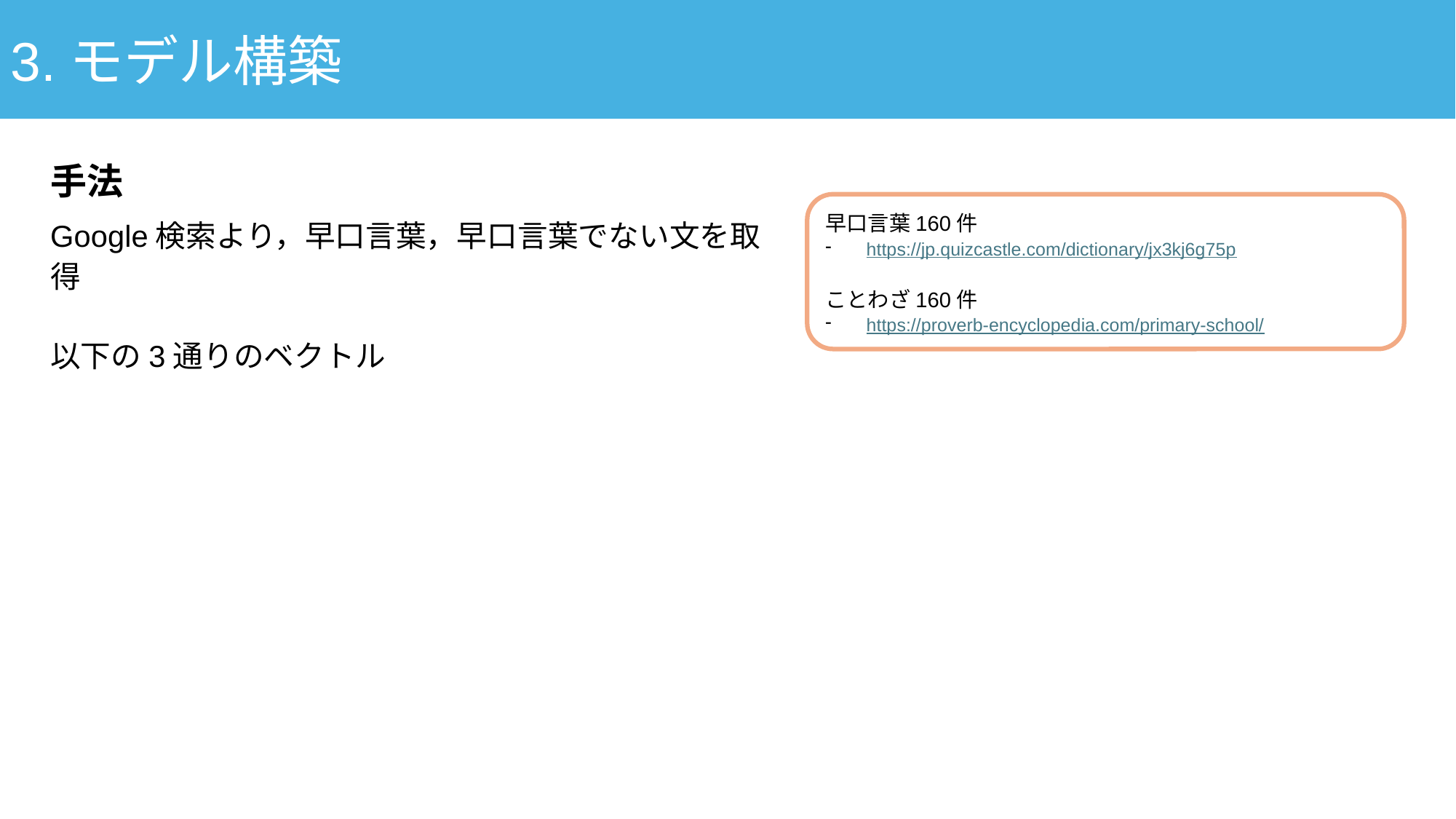

3.モデル構築
手法
早口言葉160件
https://jp.quizcastle.com/dictionary/jx3kj6g75p

ことわざ160件
https://proverb-encyclopedia.com/primary-school/
Google検索より，早口言葉，早口言葉でない文を取得

以下の3通りのベクトル